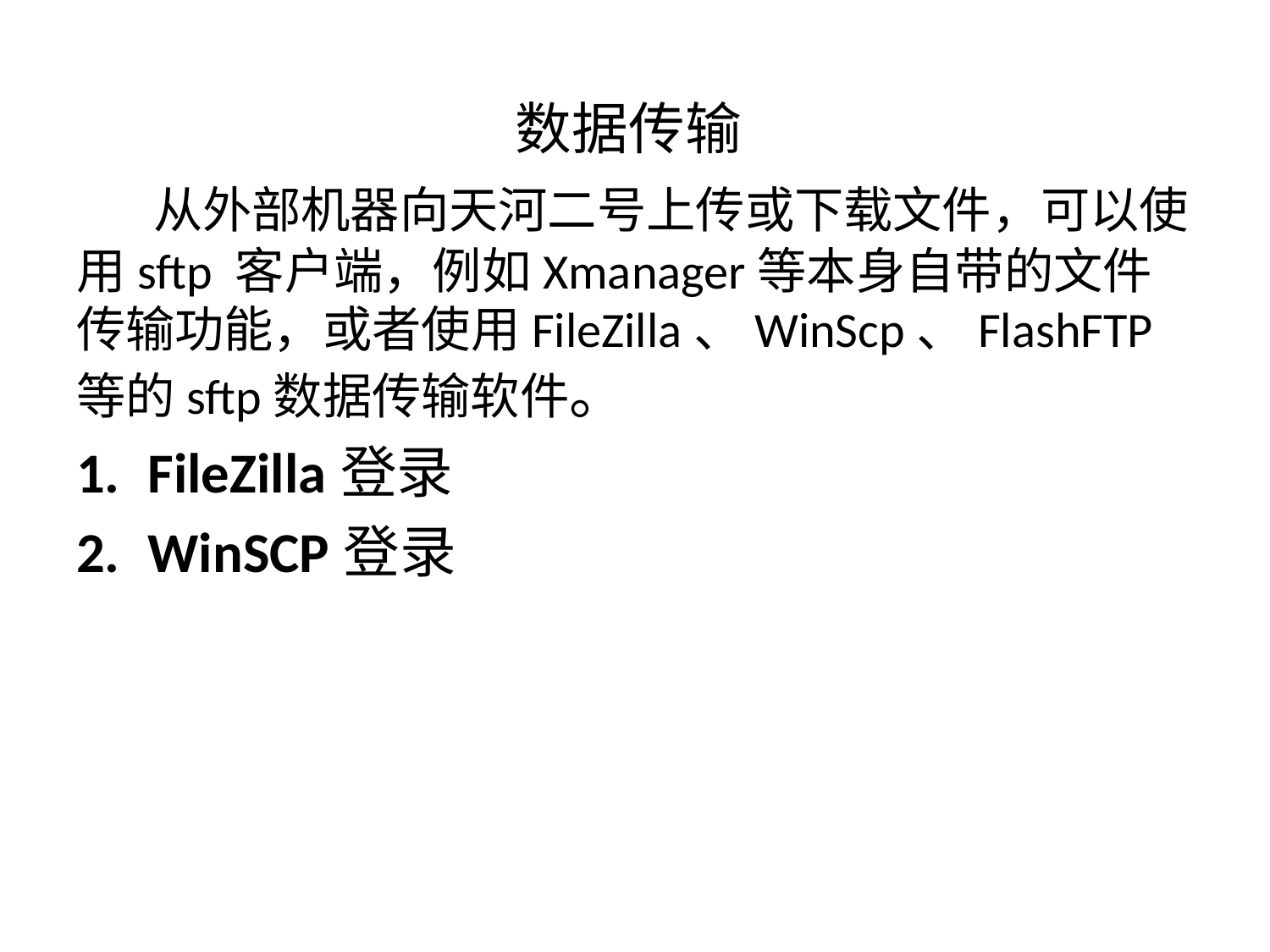

数据传输
     从外部机器向天河二号上传或下载文件，可以使用sftp 客户端，例如Xmanager等本身自带的文件传输功能，或者使用FileZilla、WinScp、FlashFTP等的sftp数据传输软件。
FileZilla登录
WinSCP登录